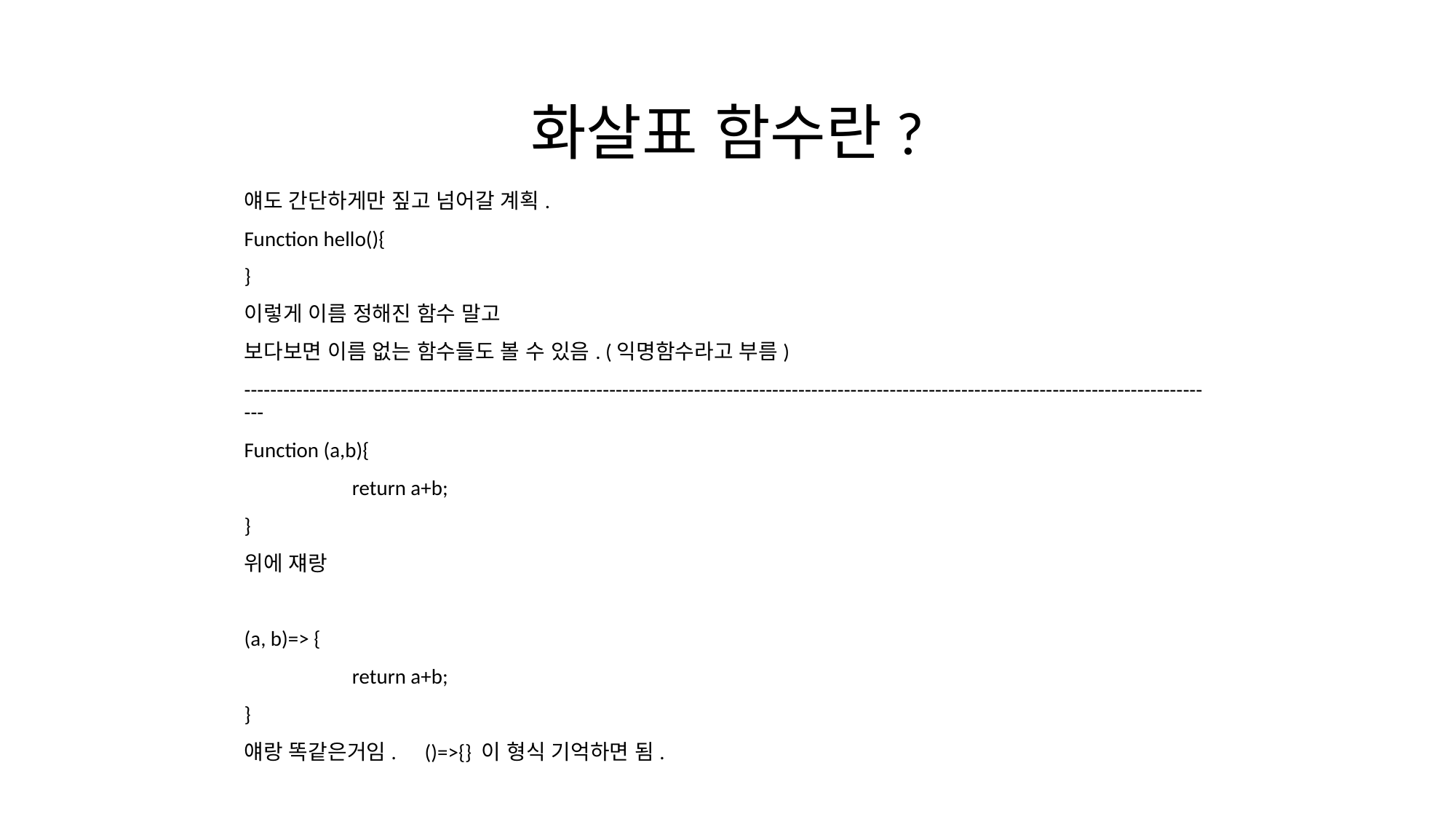

# 화살표 함수란?
얘도 간단하게만 짚고 넘어갈 계획.
Function hello(){
}
이렇게 이름 정해진 함수 말고
보다보면 이름 없는 함수들도 볼 수 있음. (익명함수라고 부름)
------------------------------------------------------------------------------------------------------------------------------------------------------
Function (a,b){
	return a+b;
}
위에 쟤랑

(a, b)=> {
	return a+b;
}
얘랑 똑같은거임.      ()=>{} 이 형식 기억하면 됨.